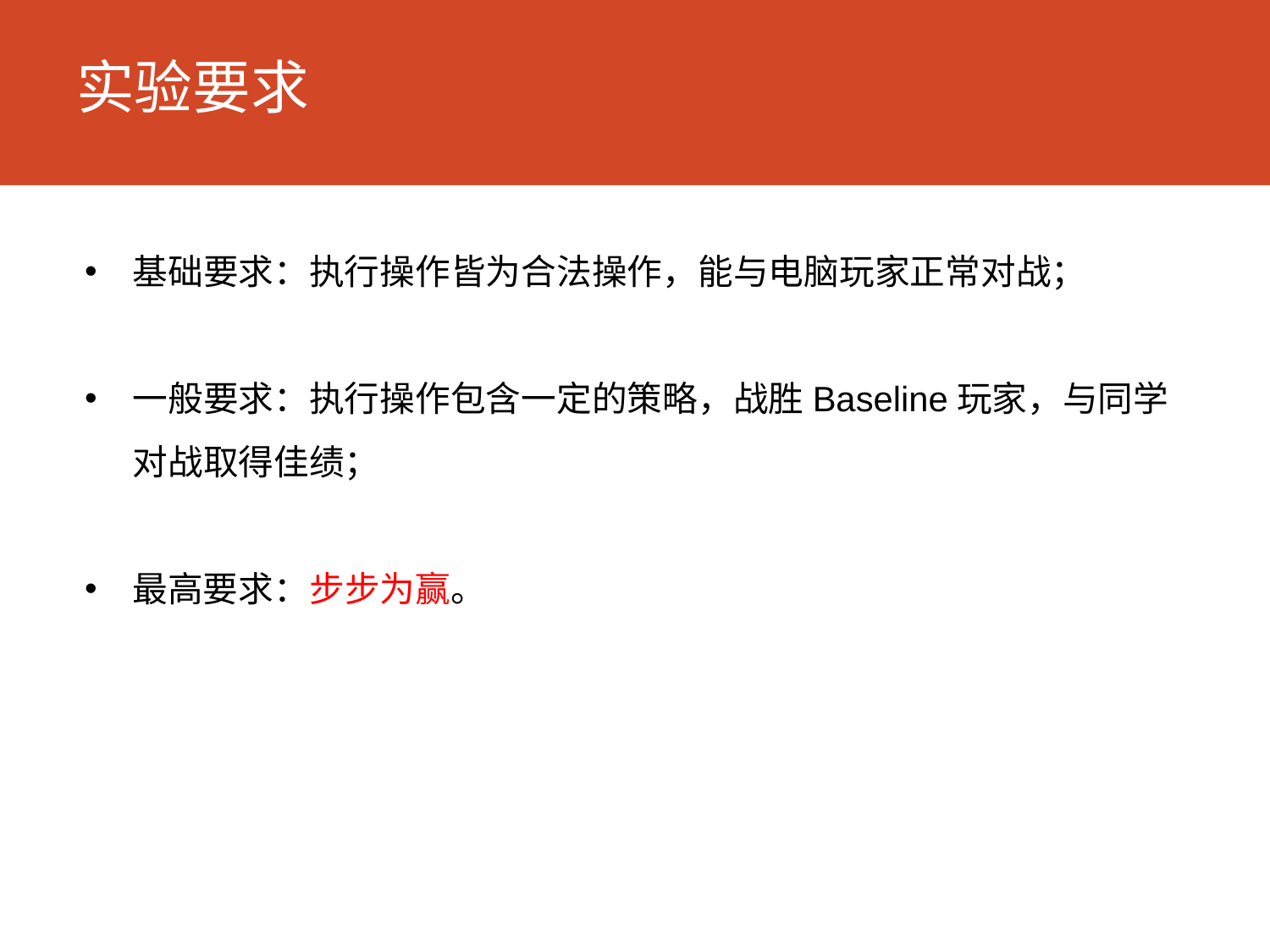

实验要求
基础要求：执行操作皆为合法操作，能与电脑玩家正常对战；

一般要求：执行操作包含一定的策略，战胜Baseline玩家，与同学对战取得佳绩；

最高要求：步步为赢。